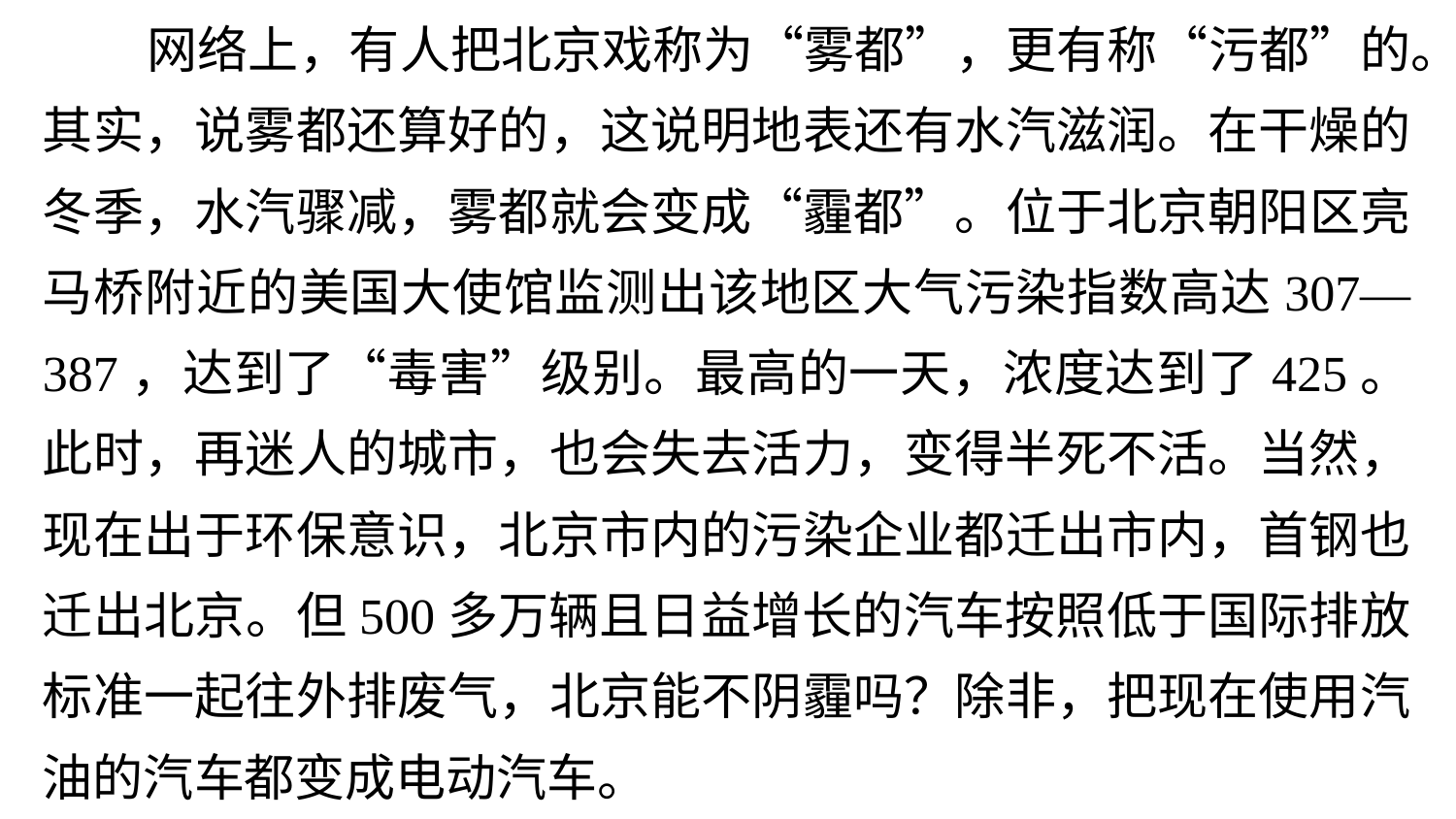

网络上，有人把北京戏称为“雾都”，更有称“污都”的。其实，说雾都还算好的，这说明地表还有水汽滋润。在干燥的冬季，水汽骤减，雾都就会变成“霾都”。位于北京朝阳区亮马桥附近的美国大使馆监测出该地区大气污染指数高达307—387，达到了“毒害”级别。最高的一天，浓度达到了425。此时，再迷人的城市，也会失去活力，变得半死不活。当然，现在出于环保意识，北京市内的污染企业都迁出市内，首钢也迁出北京。但500多万辆且日益增长的汽车按照低于国际排放标准一起往外排废气，北京能不阴霾吗？除非，把现在使用汽油的汽车都变成电动汽车。